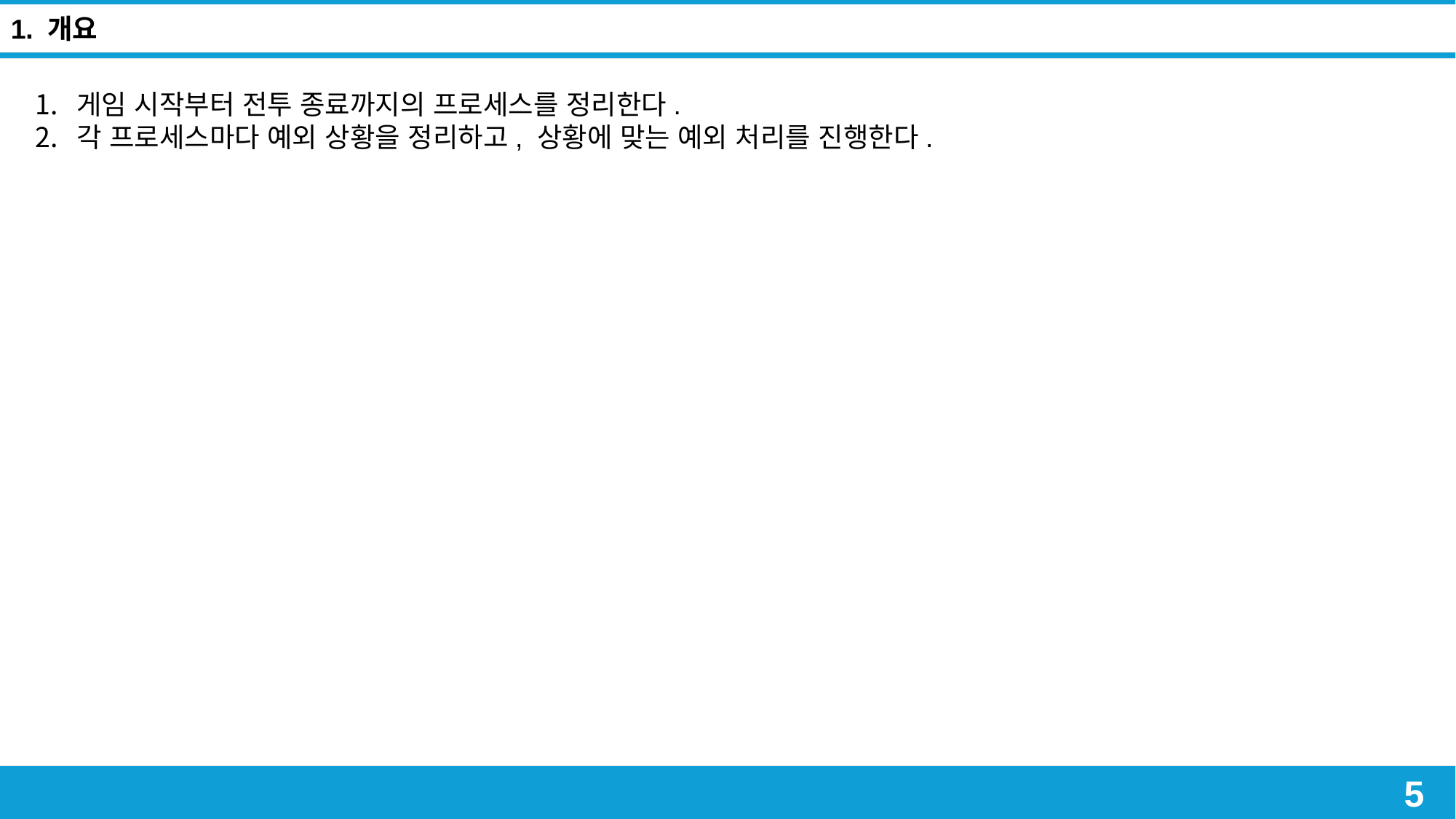

1. 개요
게임 시작부터 전투 종료까지의 프로세스를 정리한다.
각 프로세스마다 예외 상황을 정리하고, 상황에 맞는 예외 처리를 진행한다.
5